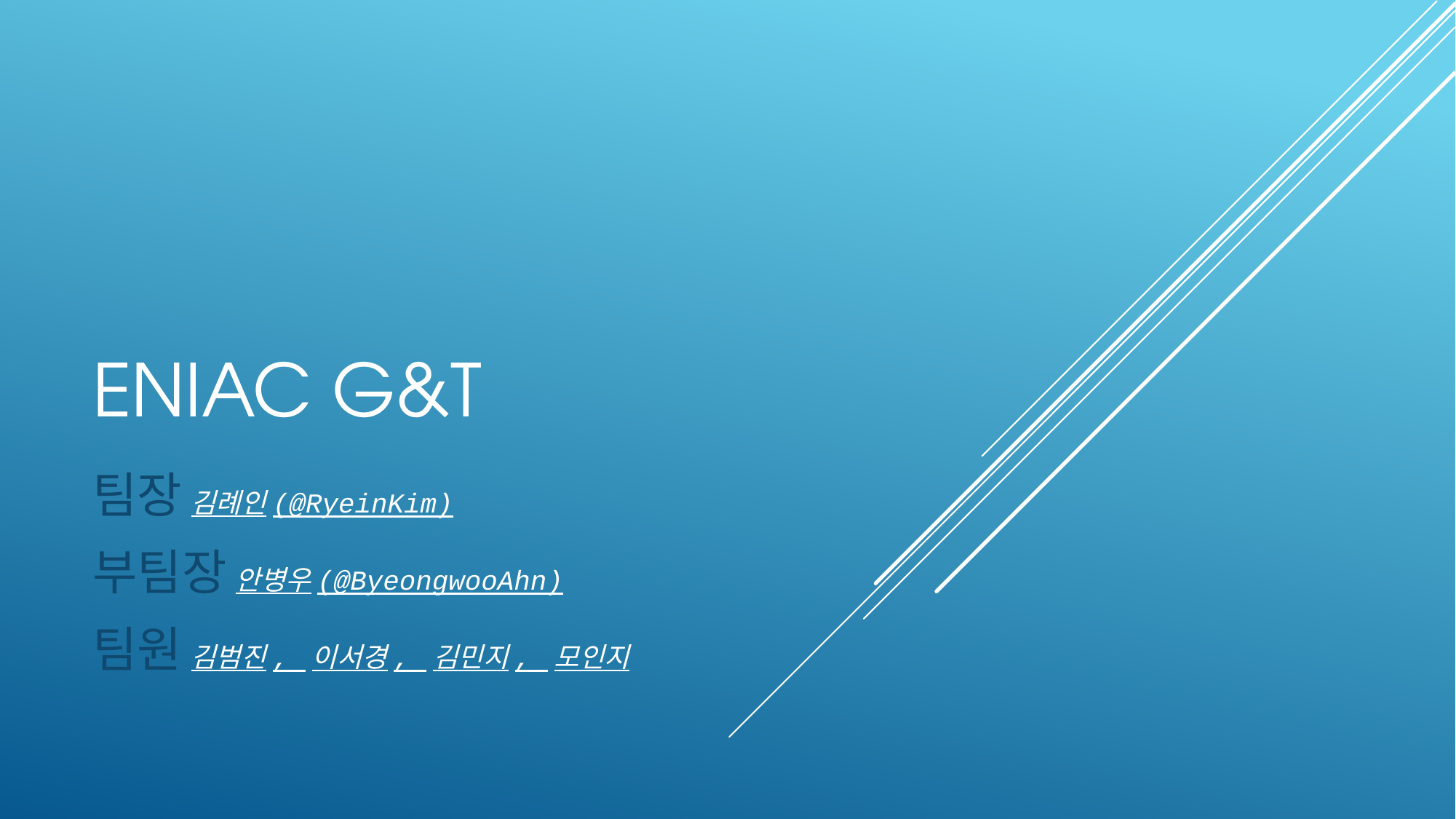

# ENIAC G&T
팀장 김례인(@RyeinKim)
부팀장 안병우(@ByeongwooAhn)
팀원 김범진, 이서경, 김민지, 모인지